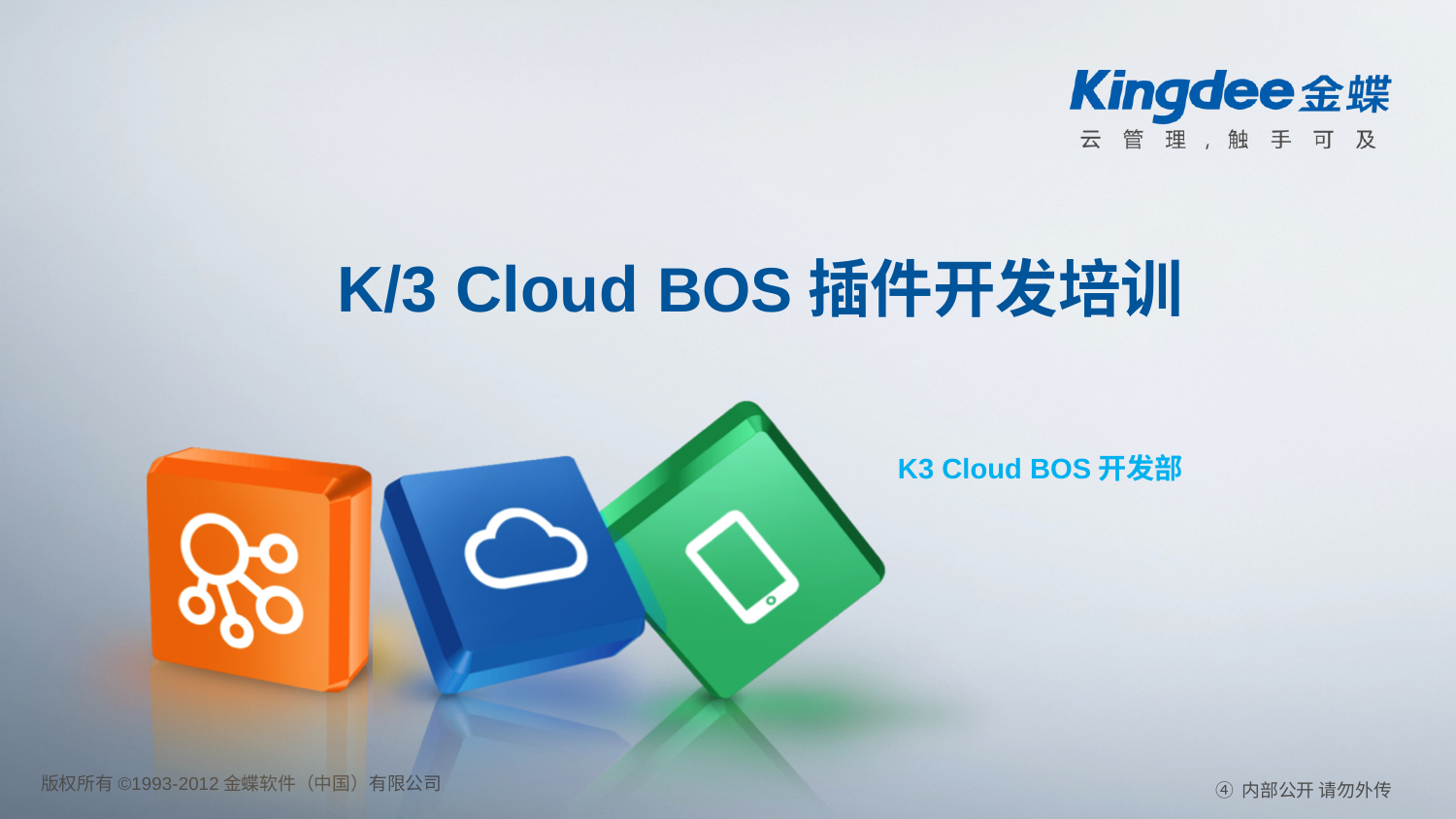

# K/3 Cloud BOS插件开发培训
K3 Cloud BOS开发部